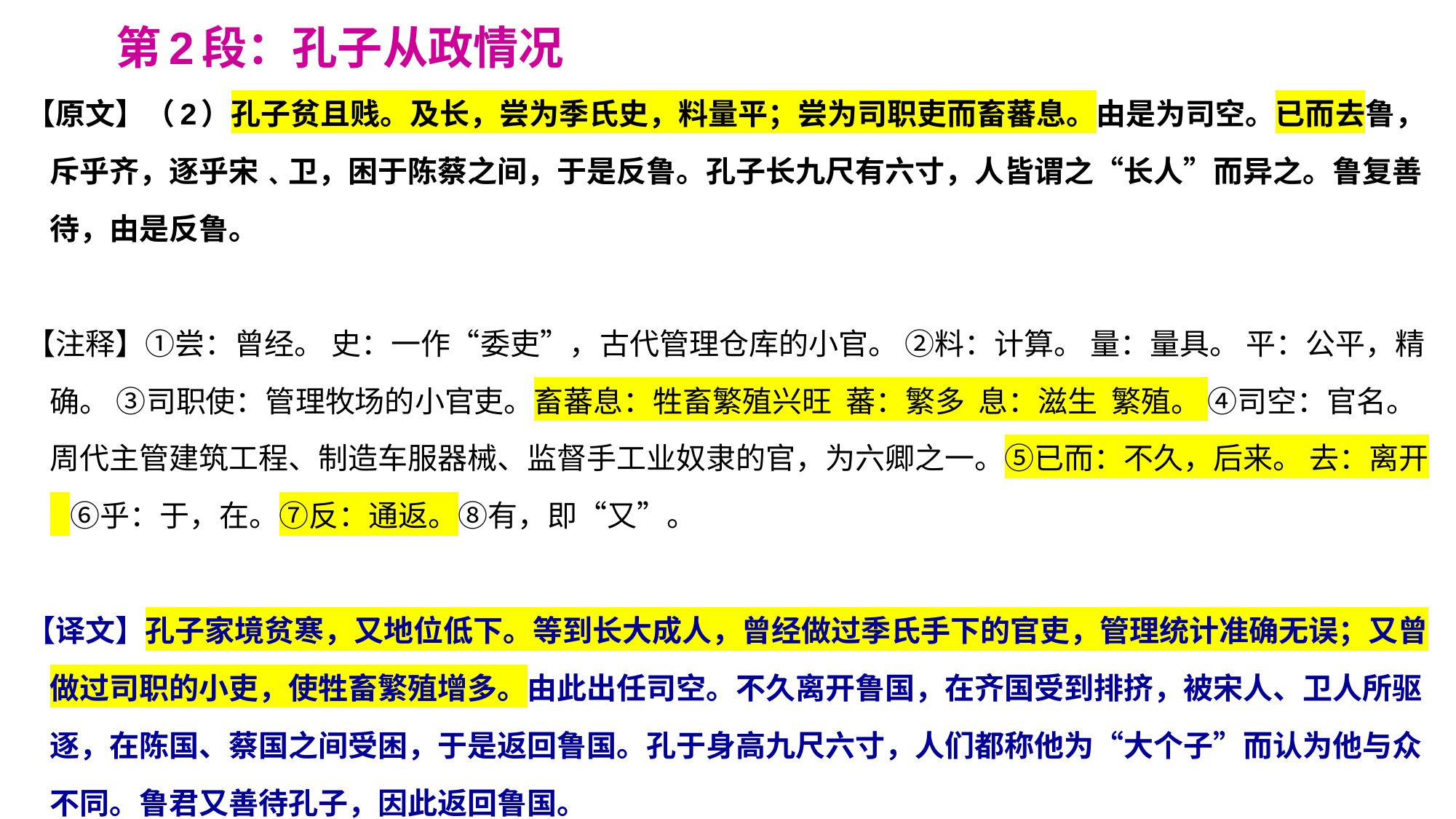

第2段：孔子从政情况
【原文】（2）孔子贫且贱。及长，尝为季氏史，料量平；尝为司职吏而畜蕃息。由是为司空。已而去鲁，斥乎齐，逐乎宋﹑卫，困于陈蔡之间，于是反鲁。孔子长九尺有六寸，人皆谓之“长人”而异之。鲁复善待，由是反鲁。

【注释】①尝：曾经。 史：一作“委吏”，古代管理仓库的小官。 ②料：计算。 量：量具。 平：公平，精确。 ③司职使：管理牧场的小官吏。畜蕃息：牲畜繁殖兴旺  蕃：繁多  息：滋生  繁殖。 ④司空：官名。周代主管建筑工程、制造车服器械、监督手工业奴隶的官，为六卿之一。⑤已而：不久，后来。 去：离开    ⑥乎：于，在。⑦反：通返。⑧有，即“又”。

【译文】孔子家境贫寒，又地位低下。等到长大成人，曾经做过季氏手下的官吏，管理统计准确无误；又曾做过司职的小吏，使牲畜繁殖增多。由此出任司空。不久离开鲁国，在齐国受到排挤，被宋人、卫人所驱逐，在陈国、蔡国之间受困，于是返回鲁国。孔于身高九尺六寸，人们都称他为“大个子”而认为他与众不同。鲁君又善待孔子，因此返回鲁国。